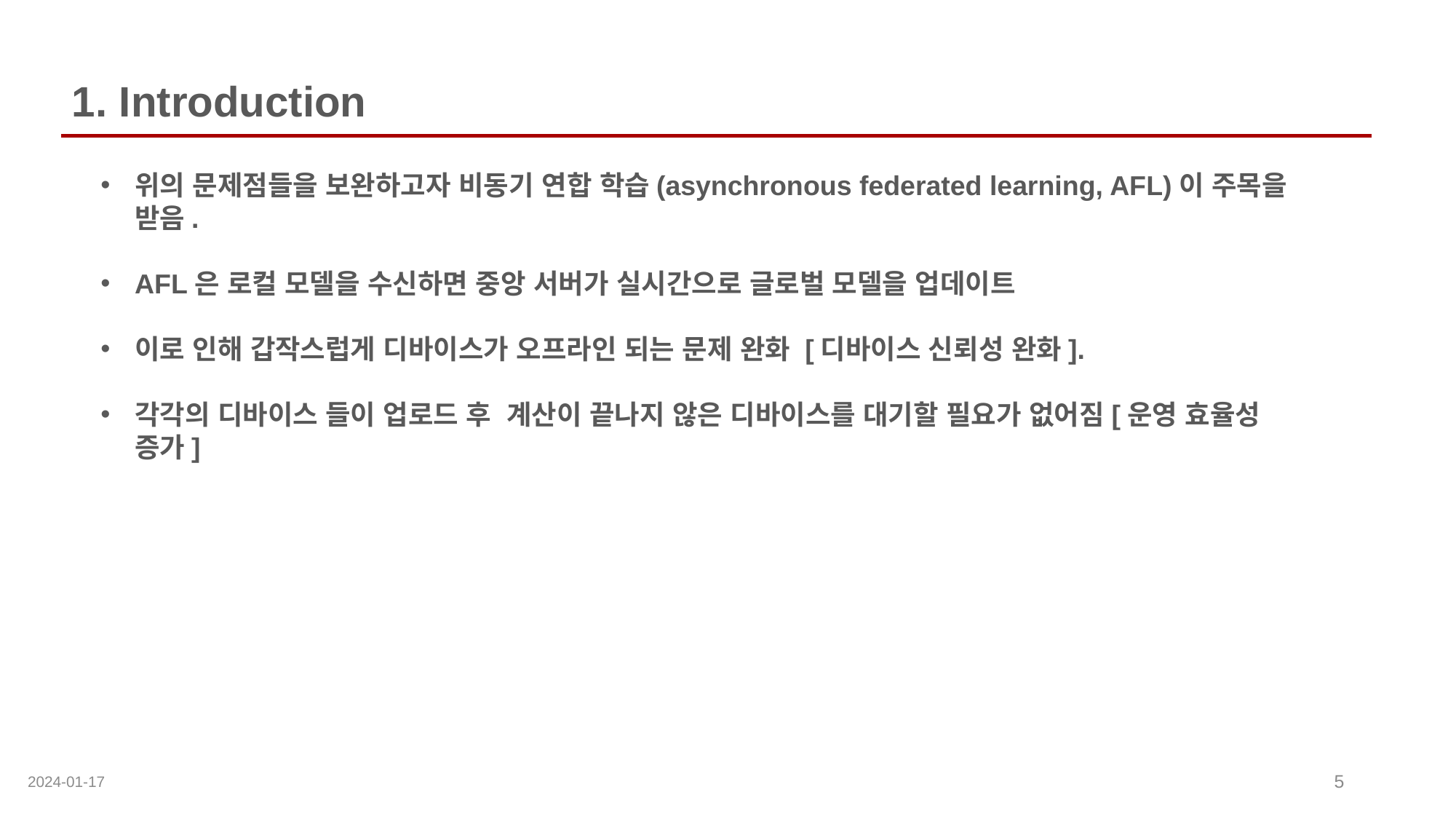

1. Introduction
위의 문제점들을 보완하고자 비동기 연합 학습(asynchronous federated learning, AFL)이 주목을 받음.

AFL은 로컬 모델을 수신하면 중앙 서버가 실시간으로 글로벌 모델을 업데이트

이로 인해 갑작스럽게 디바이스가 오프라인 되는 문제 완화 [디바이스 신뢰성 완화].

각각의 디바이스 들이 업로드 후  계산이 끝나지 않은 디바이스를 대기할 필요가 없어짐[운영 효율성 증가]

2024-01-17
5